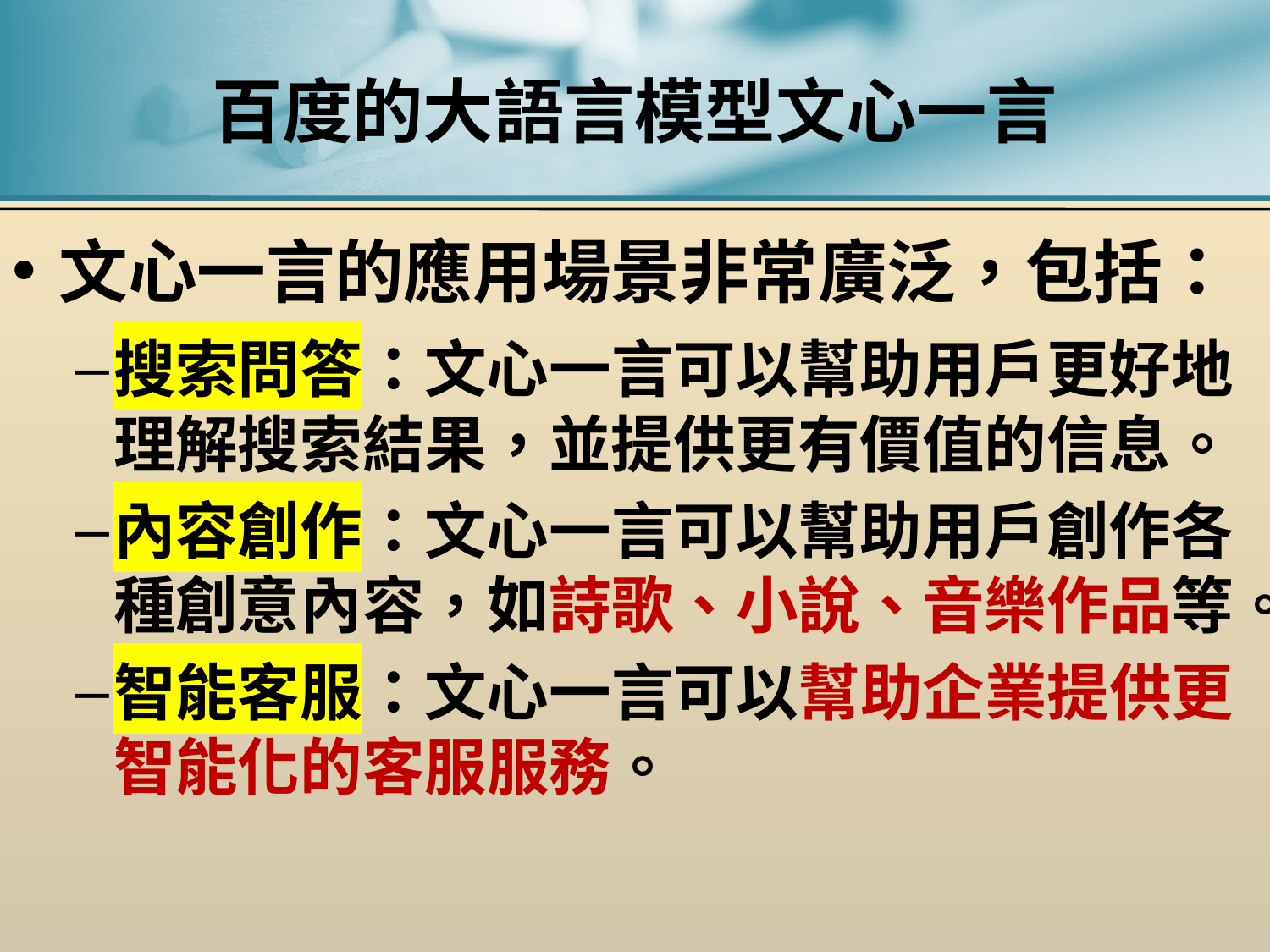

# 百度的大語言模型文心一言
文心一言的應用場景非常廣泛，包括：
搜索問答：文心一言可以幫助用戶更好地理解搜索結果，並提供更有價值的信息。
內容創作：文心一言可以幫助用戶創作各種創意內容，如詩歌、小說、音樂作品等。
智能客服：文心一言可以幫助企業提供更智能化的客服服務。